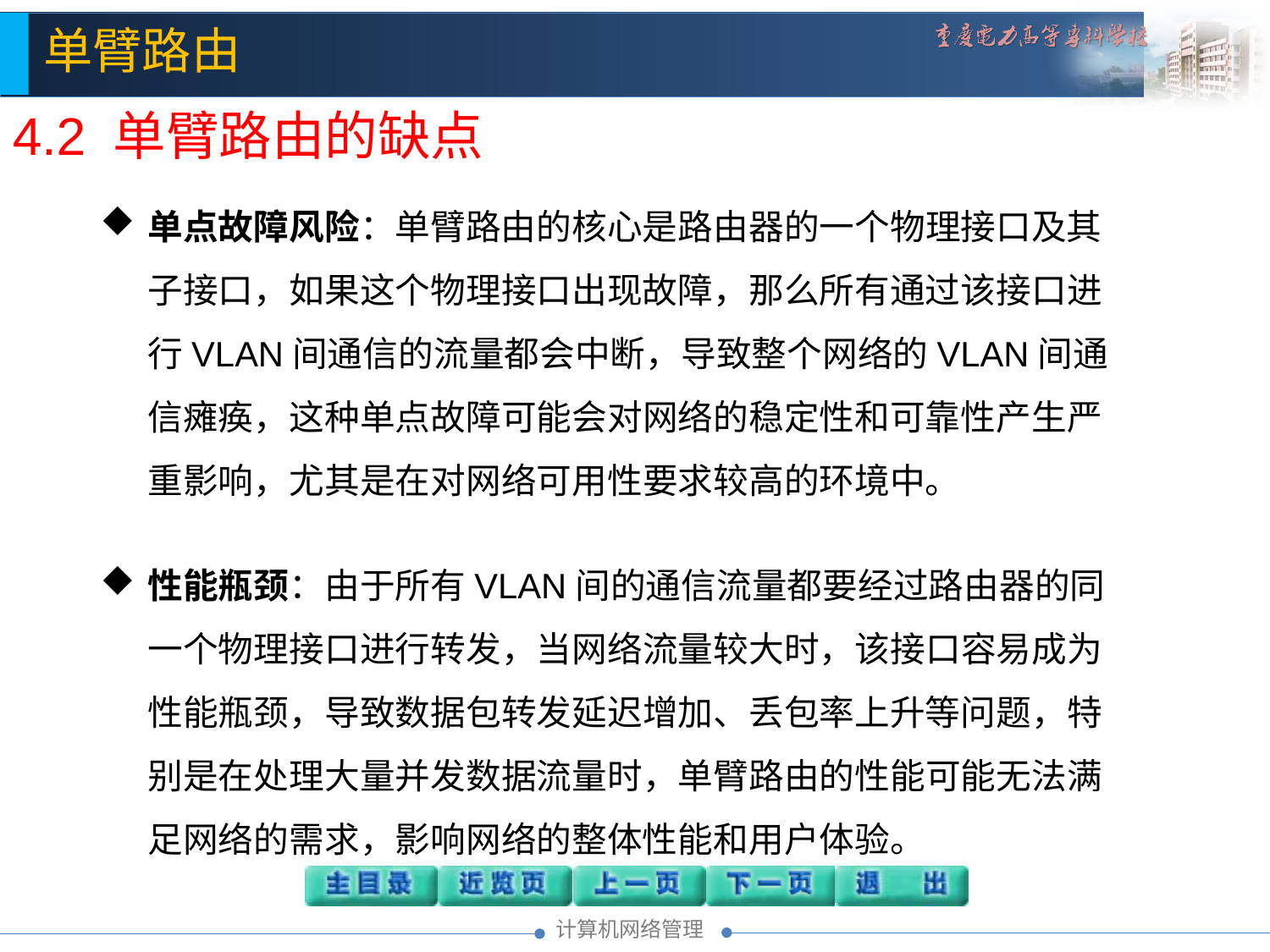

4.2 单臂路由的缺点
单点故障风险：单臂路由的核心是路由器的一个物理接口及其子接口，如果这个物理接口出现故障，那么所有通过该接口进行VLAN间通信的流量都会中断，导致整个网络的VLAN间通信瘫痪，这种单点故障可能会对网络的稳定性和可靠性产生严重影响，尤其是在对网络可用性要求较高的环境中。
性能瓶颈：由于所有VLAN间的通信流量都要经过路由器的同一个物理接口进行转发，当网络流量较大时，该接口容易成为性能瓶颈，导致数据包转发延迟增加、丢包率上升等问题，特别是在处理大量并发数据流量时，单臂路由的性能可能无法满足网络的需求，影响网络的整体性能和用户体验。